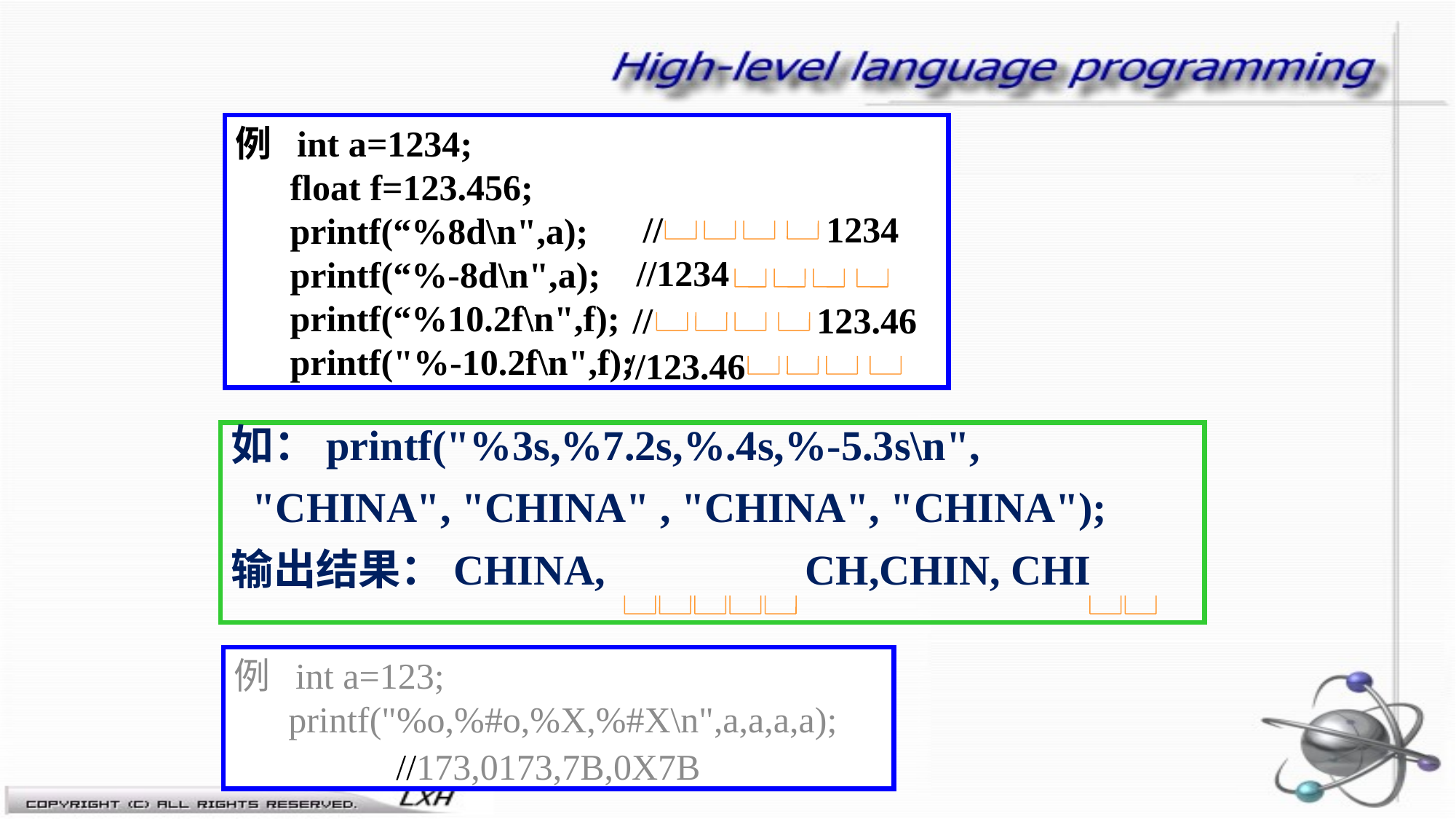

例  int a=1234;
      float f=123.456;
      printf(“%8d\n",a);
      printf(“%-8d\n",a);
      printf(“%10.2f\n",f);
      printf("%-10.2f\n",f);
//                1234

//1234

//                  123.46

//123.46

如：printf("%3s,%7.2s,%.4s,%-5.3s\n",
  "CHINA", "CHINA" , "CHINA", "CHINA");
输出结果：CHINA,                   CH,CHIN, CHI

例  int a=123;
      printf("%o,%#o,%X,%#X\n",a,a,a,a);

//173,0173,7B,0X7B